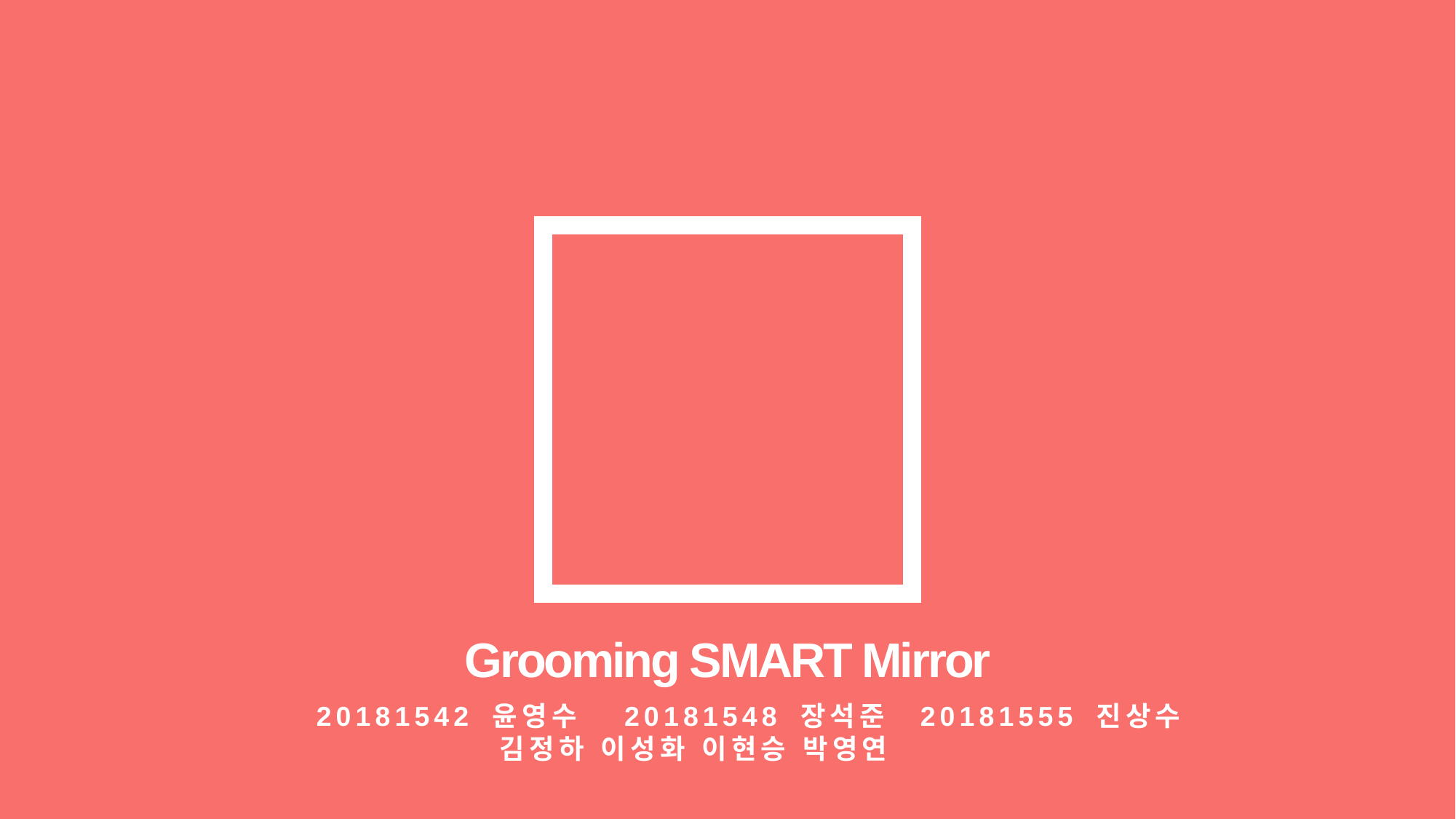

Grooming SMART Mirror
20181542 윤영수   20181548 장석준  20181555 진상수
김정하 이성화 이현승 박영연